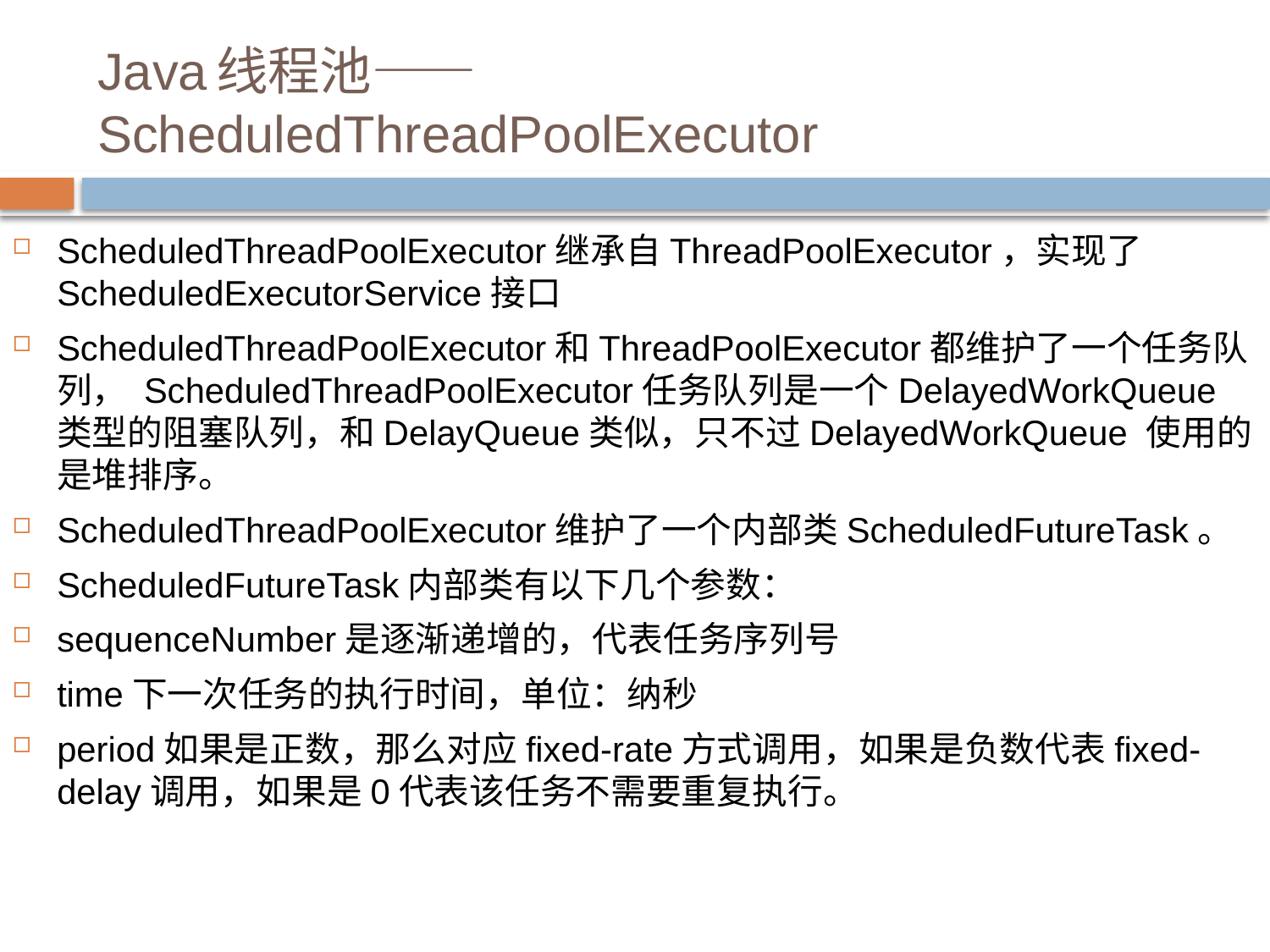

# Java线程池——ScheduledThreadPoolExecutor
ScheduledThreadPoolExecutor继承自ThreadPoolExecutor，实现了ScheduledExecutorService接口
ScheduledThreadPoolExecutor和ThreadPoolExecutor都维护了一个任务队列， ScheduledThreadPoolExecutor任务队列是一个DelayedWorkQueue类型的阻塞队列，和DelayQueue类似，只不过DelayedWorkQueue 使用的是堆排序。
ScheduledThreadPoolExecutor维护了一个内部类ScheduledFutureTask。
ScheduledFutureTask内部类有以下几个参数：
sequenceNumber是逐渐递增的，代表任务序列号
time下一次任务的执行时间，单位：纳秒
period如果是正数，那么对应fixed-rate方式调用，如果是负数代表fixed-delay调用，如果是0代表该任务不需要重复执行。